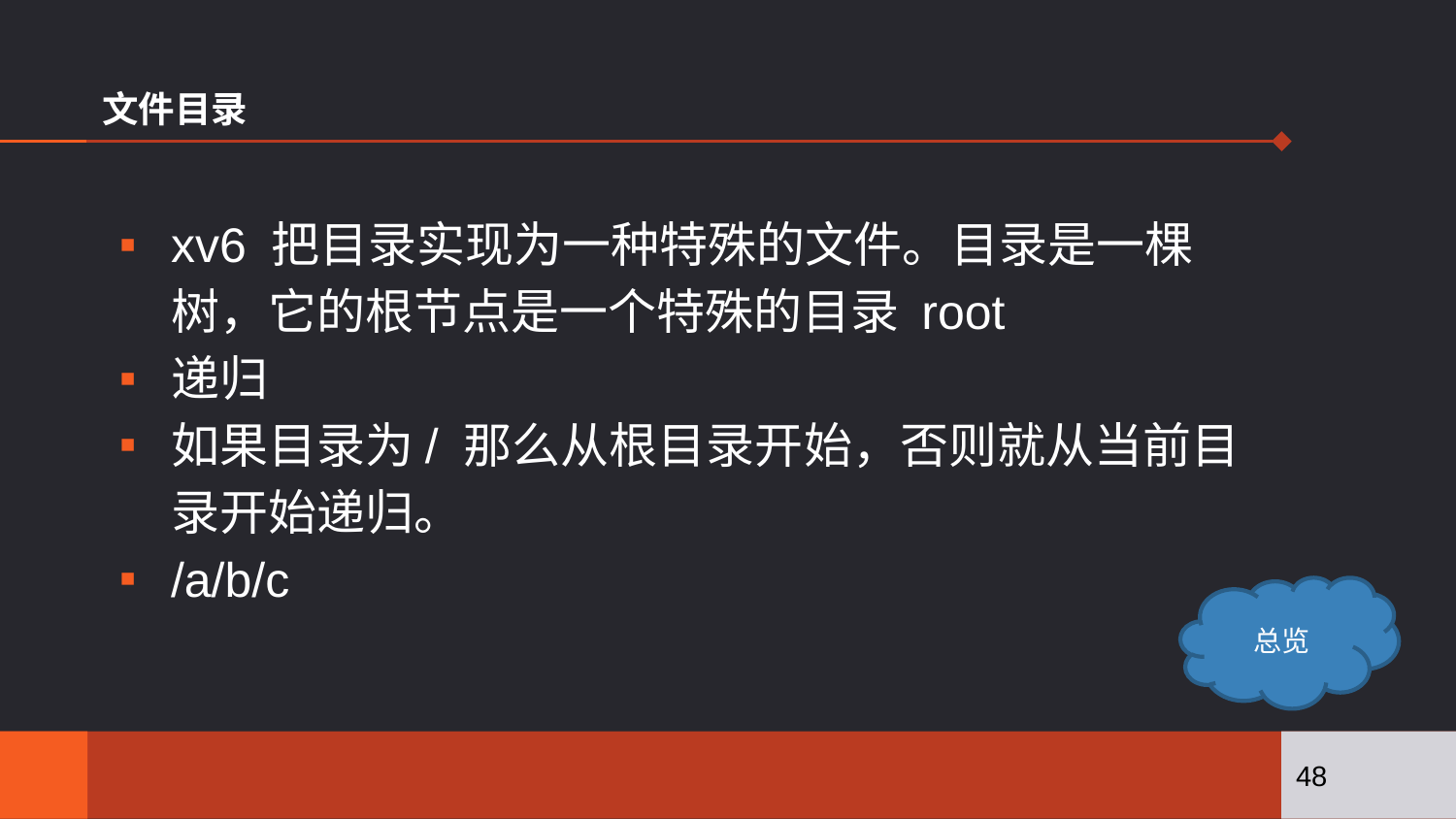

# 文件目录
xv6 把目录实现为一种特殊的文件。目录是一棵树，它的根节点是一个特殊的目录 root
递归
如果目录为/ 那么从根目录开始，否则就从当前目录开始递归。
/a/b/c
总览
48